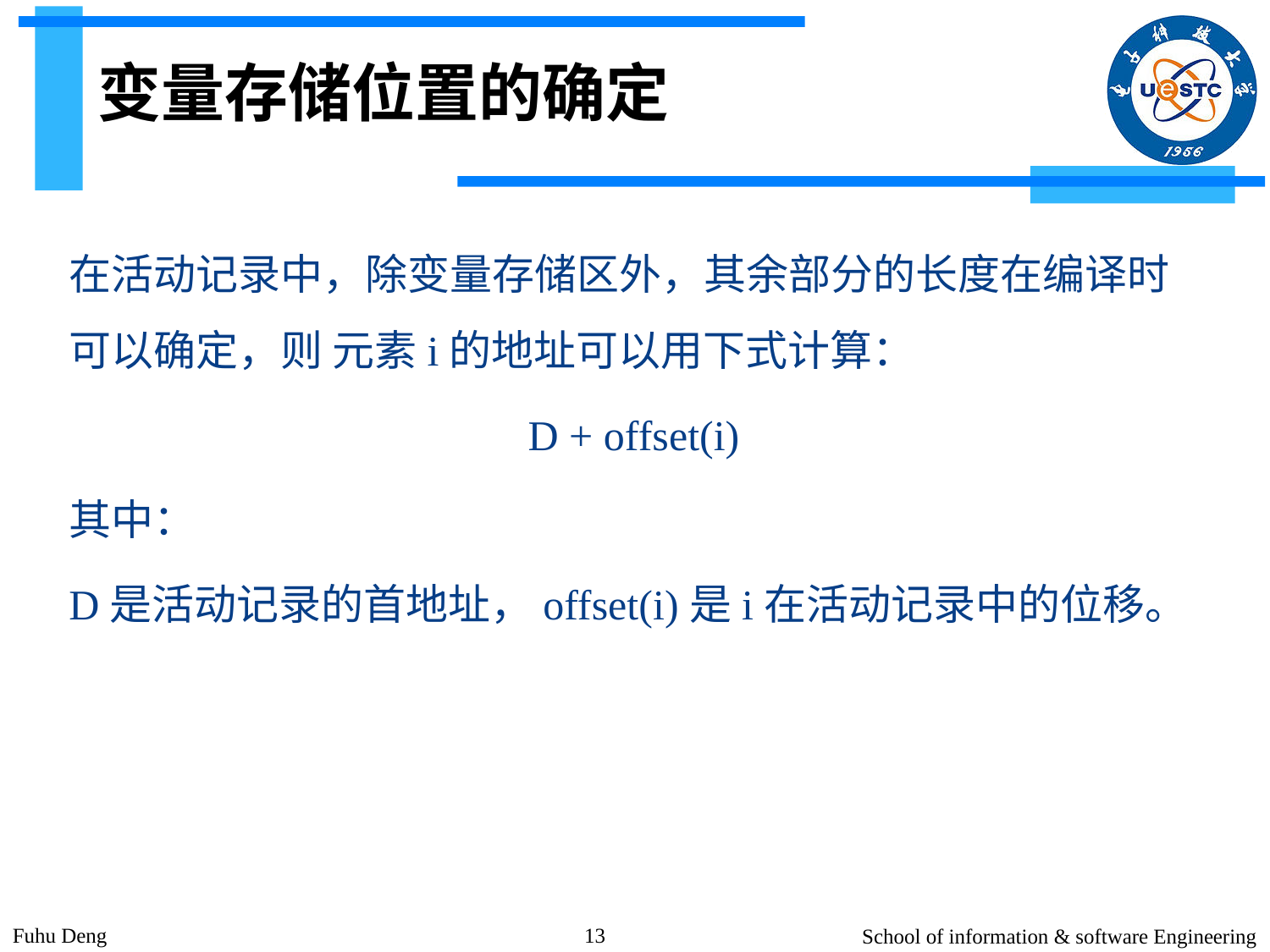

# 变量存储位置的确定
在活动记录中，除变量存储区外，其余部分的长度在编译时可以确定，则 元素i的地址可以用下式计算：
D + offset(i)
其中：
D是活动记录的首地址，offset(i)是i在活动记录中的位移。

Fuhu Deng
13
School of information & software Engineering